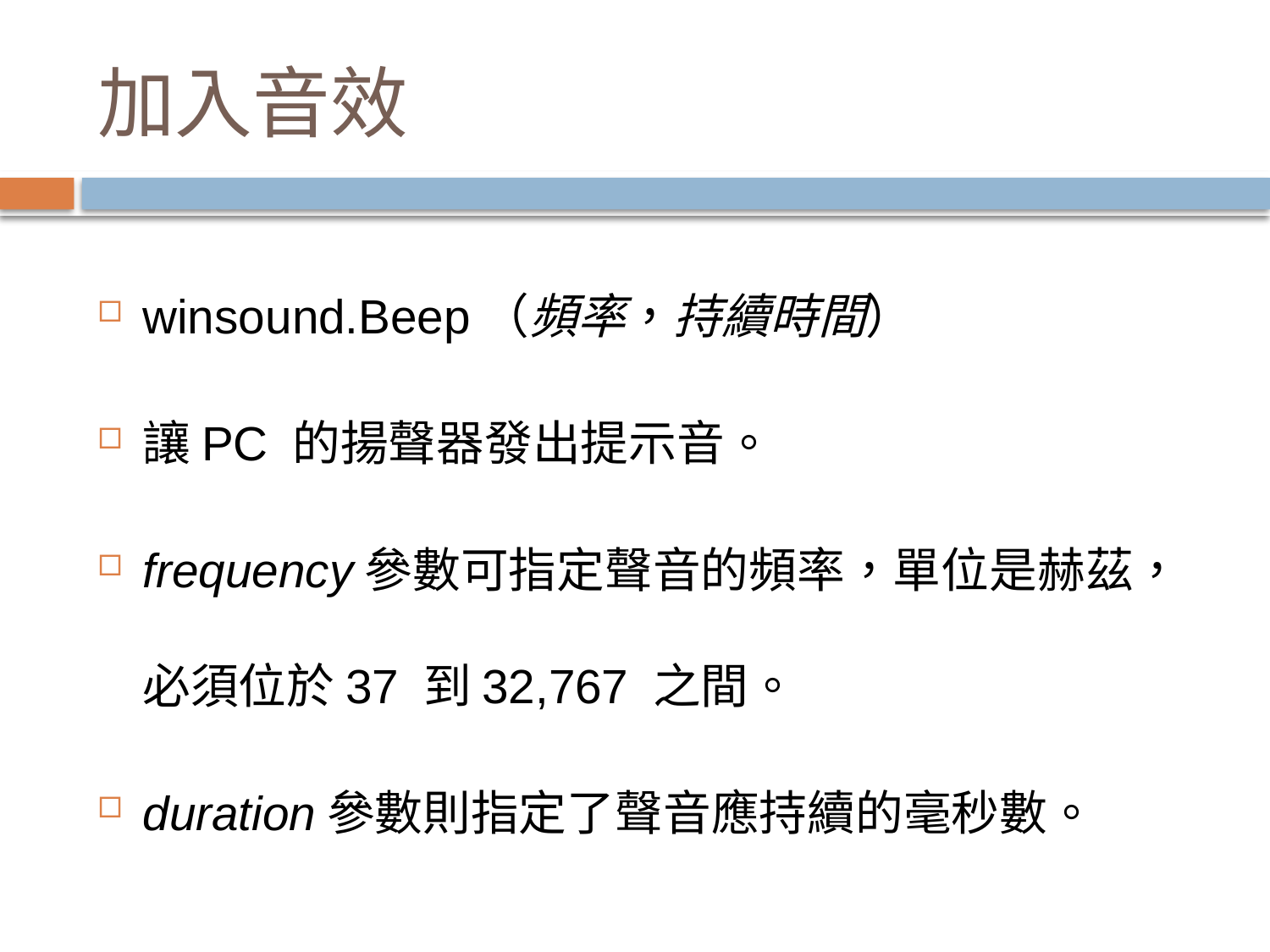

# 加入音效
winsound.Beep（頻率，持續時間）
讓PC 的揚聲器發出提示音。
frequency參數可指定聲音的頻率，單位是赫茲，必須位於37 到32,767 之間。
duration參數則指定了聲音應持續的毫秒數。